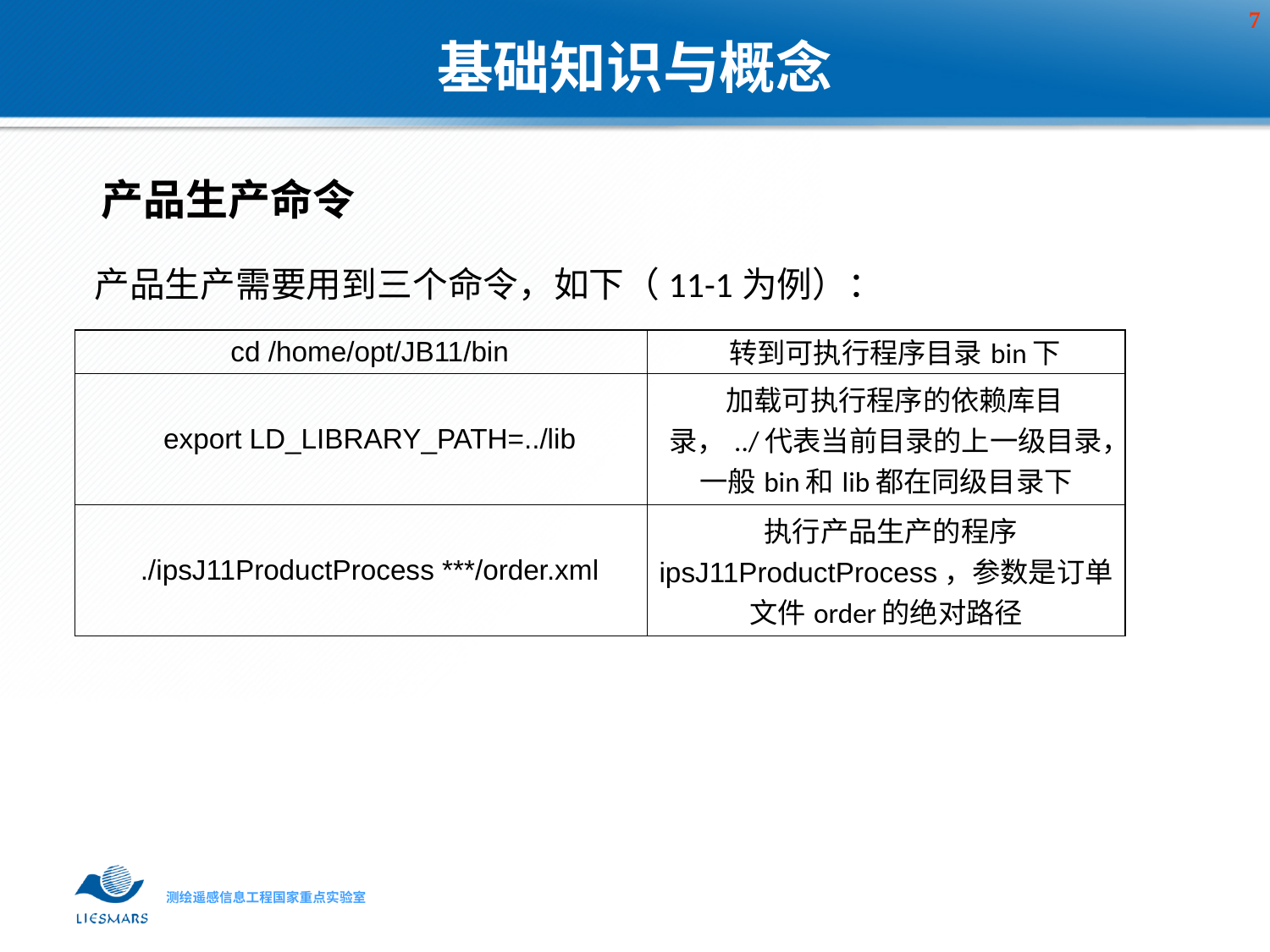

基础知识与概念
产品生产命令
产品生产需要用到三个命令，如下（11-1为例）：

| cd /home/opt/JB11/bin | 转到可执行程序目录bin下 |
| --- | --- |
| export LD\_LIBRARY\_PATH=../lib | 加载可执行程序的依赖库目录，../代表当前目录的上一级目录，一般bin和lib都在同级目录下 |
| ./ipsJ11ProductProcess \*\*\*/order.xml | 执行产品生产的程序ipsJ11ProductProcess，参数是订单文件order的绝对路径 |